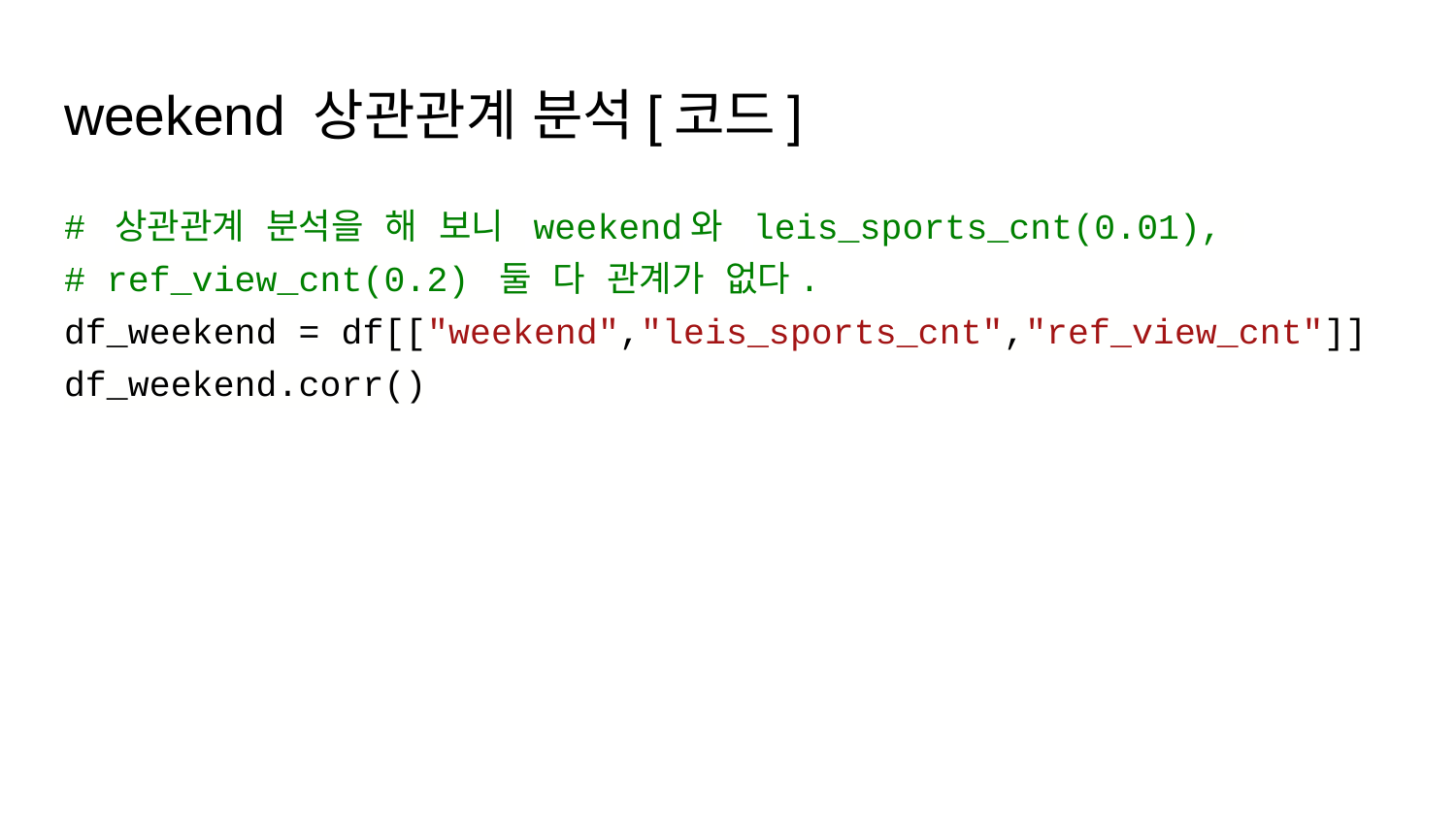

# weekend 상관관계 분석[코드]
# 상관관계 분석을 해 보니 weekend와 leis_sports_cnt(0.01),
# ref_view_cnt(0.2) 둘 다 관계가 없다.
df_weekend = df[["weekend","leis_sports_cnt","ref_view_cnt"]]
df_weekend.corr()